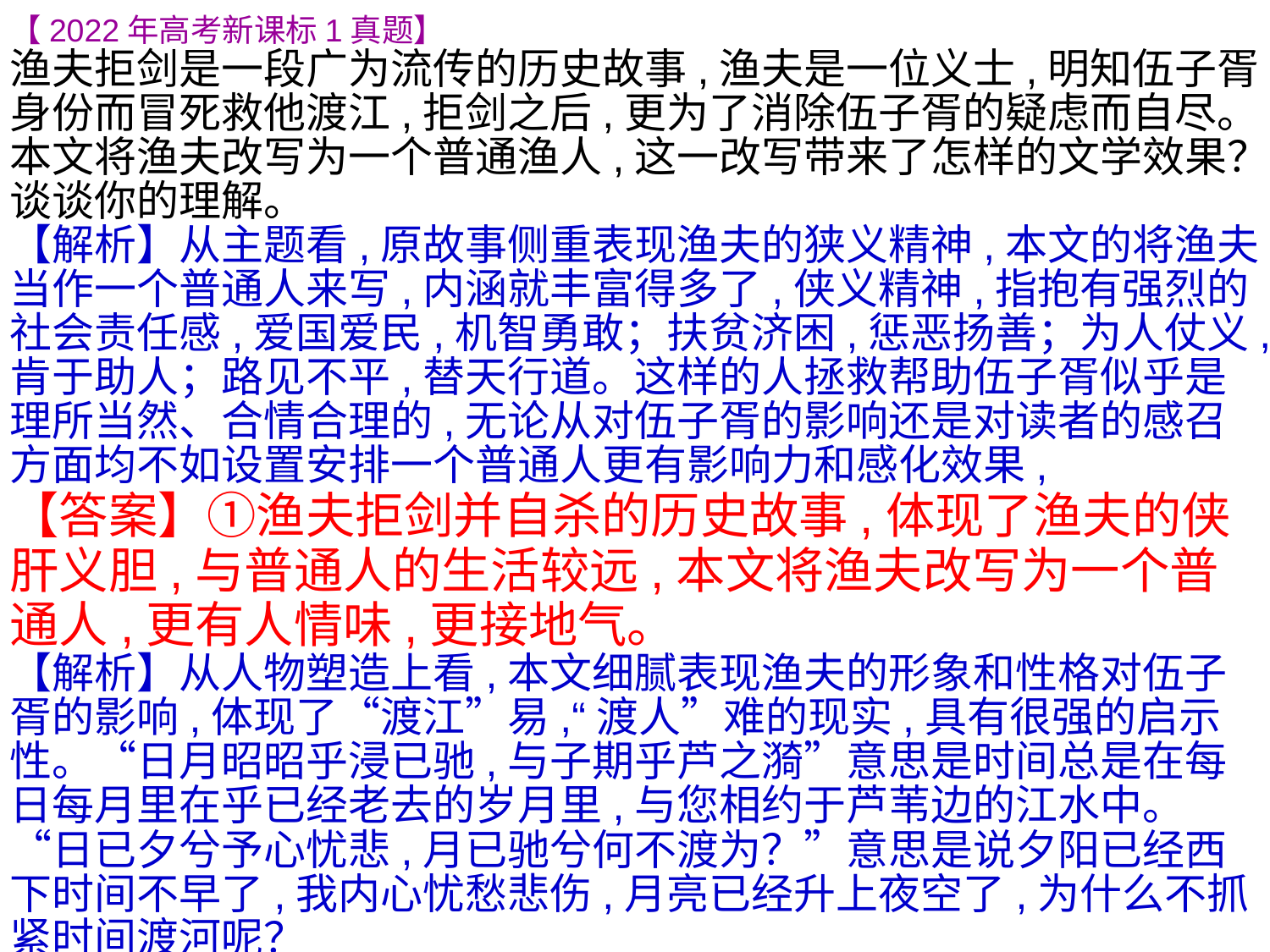

【2022年高考新课标1真题】
渔夫拒剑是一段广为流传的历史故事,渔夫是一位义士,明知伍子胥身份而冒死救他渡江,拒剑之后,更为了消除伍子胥的疑虑而自尽。本文将渔夫改写为一个普通渔人,这一改写带来了怎样的文学效果？谈谈你的理解。
【解析】从主题看,原故事侧重表现渔夫的狭义精神,本文的将渔夫当作一个普通人来写,内涵就丰富得多了,侠义精神,指抱有强烈的社会责任感,爱国爱民,机智勇敢；扶贫济困,惩恶扬善；为人仗义,肯于助人；路见不平,替天行道。这样的人拯救帮助伍子胥似乎是理所当然、合情合理的,无论从对伍子胥的影响还是对读者的感召方面均不如设置安排一个普通人更有影响力和感化效果,
【答案】①渔夫拒剑并自杀的历史故事,体现了渔夫的侠肝义胆,与普通人的生活较远,本文将渔夫改写为一个普通人,更有人情味,更接地气。
【解析】从人物塑造上看,本文细腻表现渔夫的形象和性格对伍子胥的影响,体现了“渡江”易,“渡人”难的现实,具有很强的启示性。“日月昭昭乎浸已驰,与子期乎芦之漪”意思是时间总是在每日每月里在乎已经老去的岁月里,与您相约于芦苇边的江水中。“日已夕兮予心忧悲,月已驰兮何不渡为？”意思是说夕阳已经西下时间不早了,我内心忧愁悲伤,月亮已经升上夜空了,为什么不抓紧时间渡河呢？